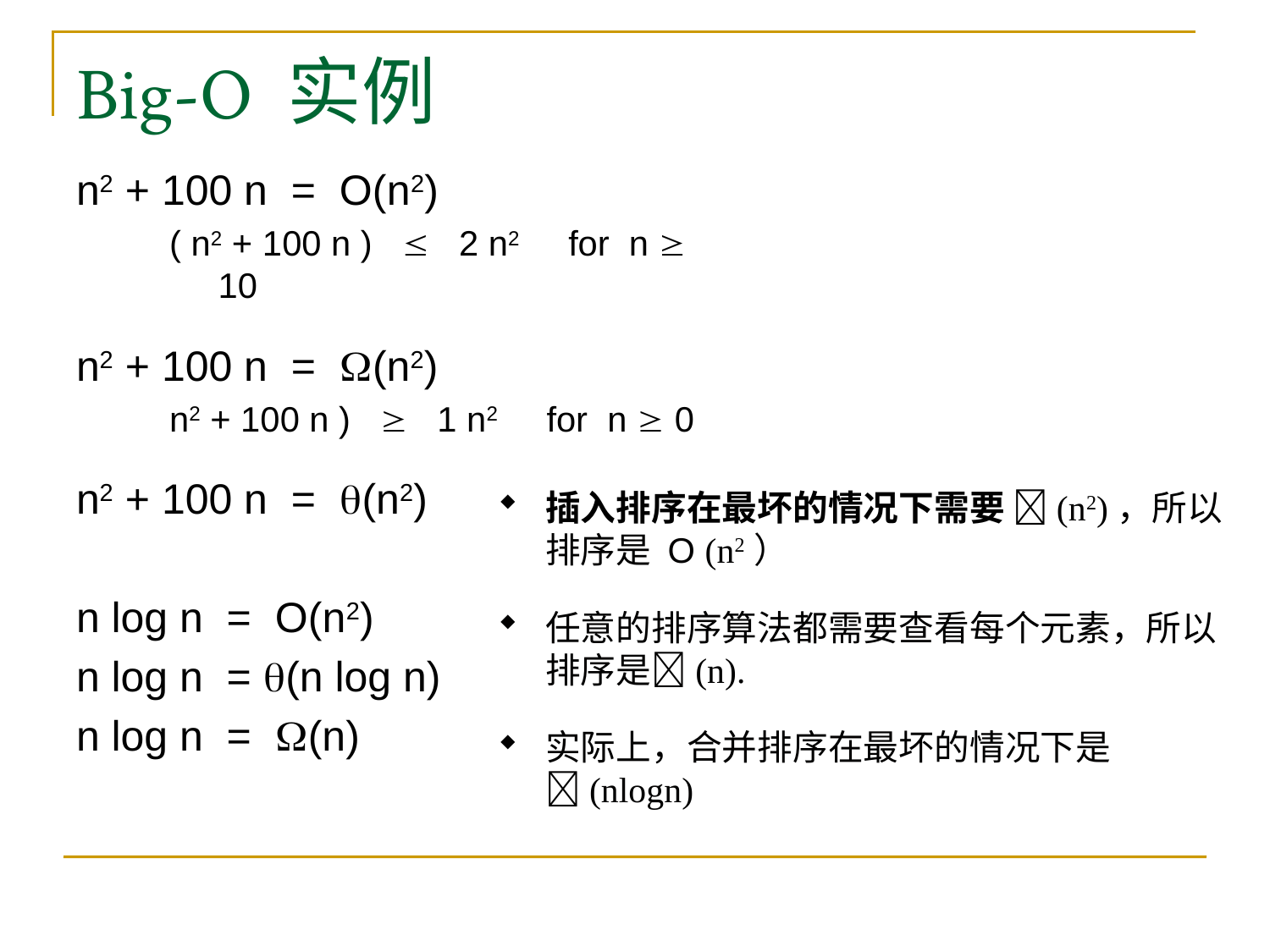

# Big-O 实例
n2 + 100 n  =  O(n2)
( n2 + 100 n )   ≤   2 n2     for  n ≥ 10

n2 + 100 n  =  Ω(n2)
n2 + 100 n )   ≥   1 n2     for  n ≥ 0

n2 + 100 n  =  θ(n2)

n log n  =  O(n2)
n log n  = θ(n log n)
n log n  =  Ω(n)
插入排序在最坏的情况下需要 θ(n2)，所以排序是 O (n2）
任意的排序算法都需要查看每个元素，所以排序是Ω(n).
实际上，合并排序在最坏的情况下是 θ(nlogn)